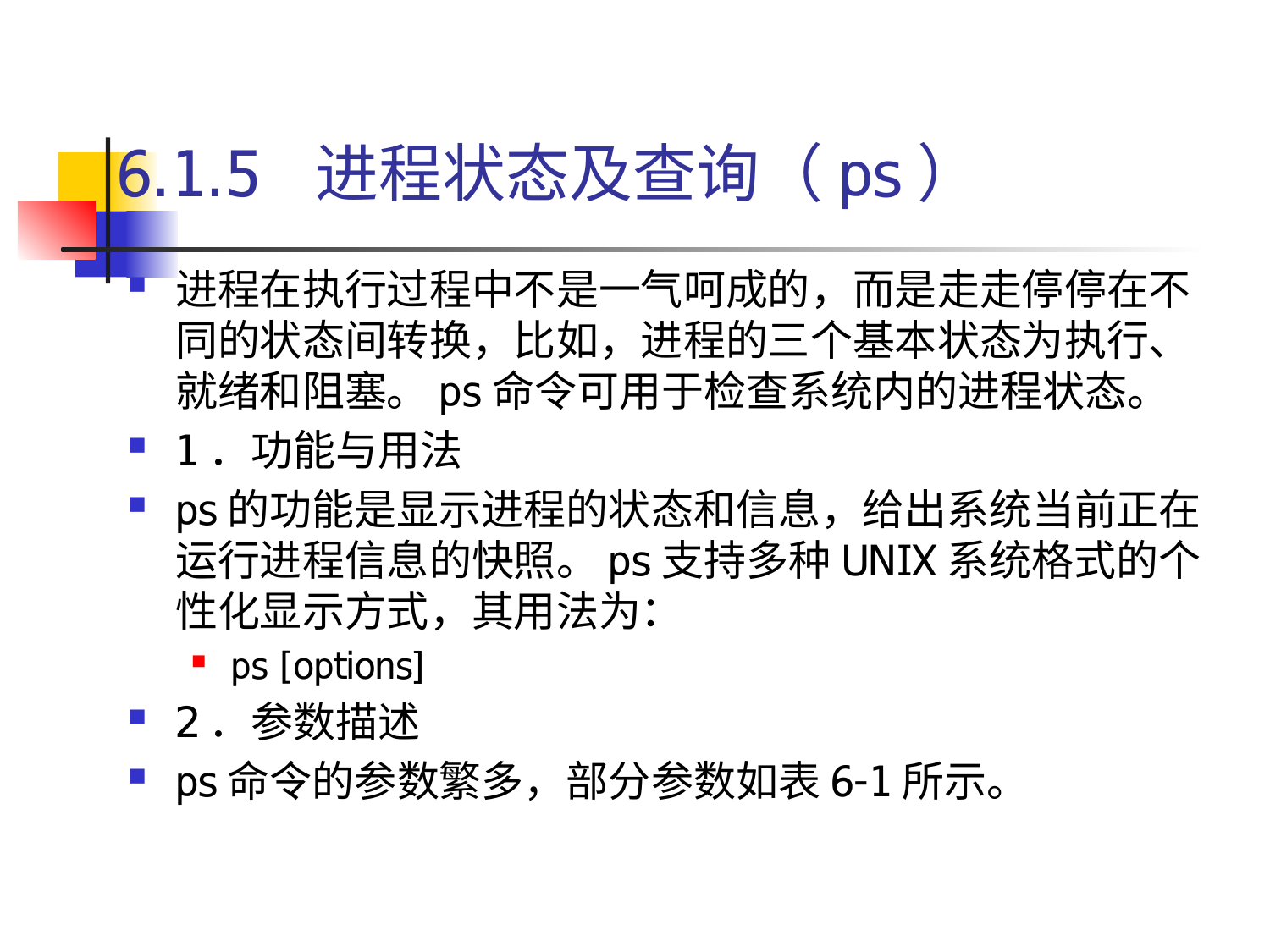

# 6.1.5  进程状态及查询（ps）
进程在执行过程中不是一气呵成的，而是走走停停在不同的状态间转换，比如，进程的三个基本状态为执行、就绪和阻塞。ps命令可用于检查系统内的进程状态。
1．功能与用法
ps的功能是显示进程的状态和信息，给出系统当前正在运行进程信息的快照。ps支持多种UNIX系统格式的个性化显示方式，其用法为：
ps [options]
2．参数描述
ps命令的参数繁多，部分参数如表6-1所示。